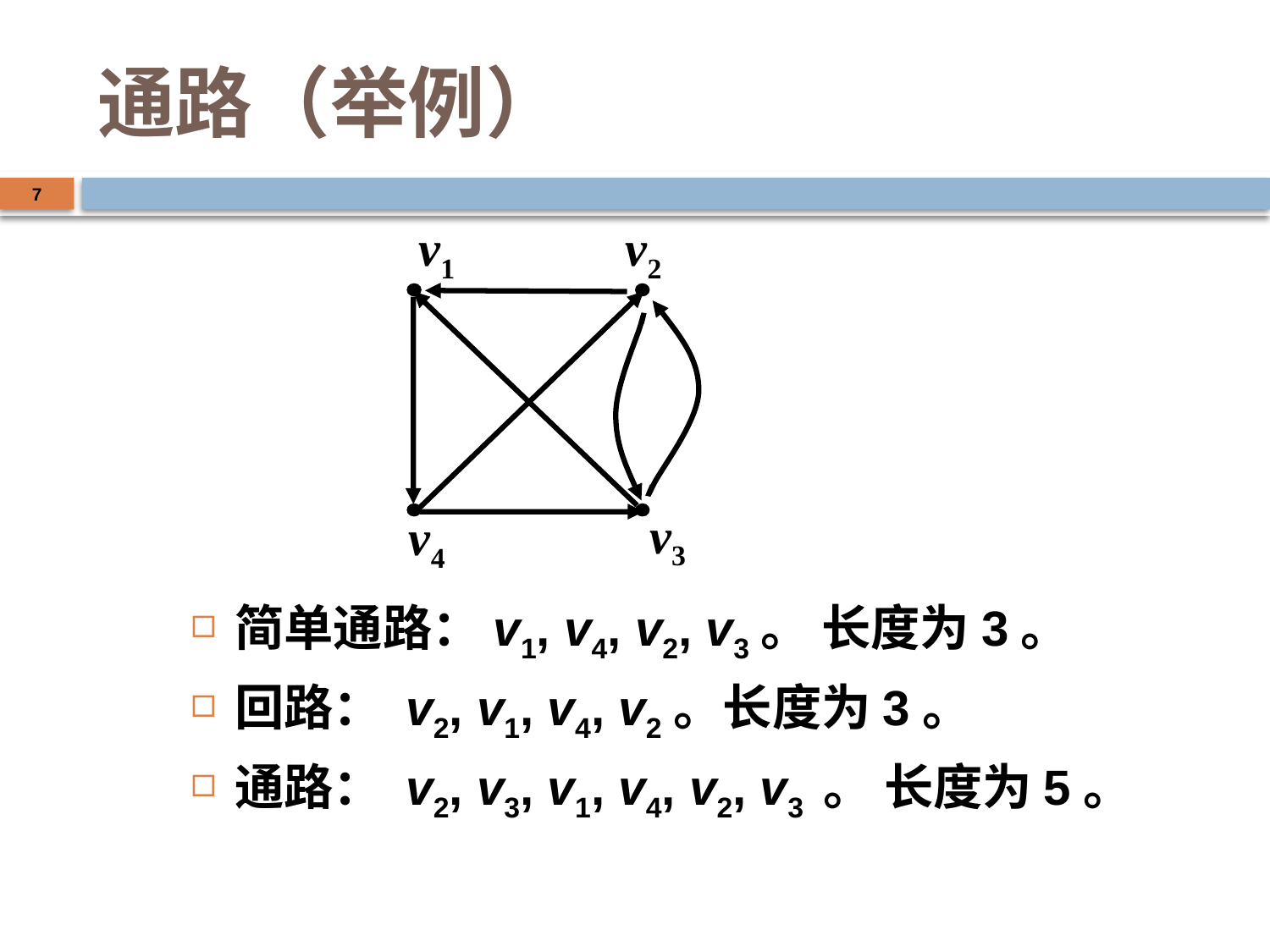

# 通路（举例）
7
v1
v2

v3
v4

简单通路：v1, v4, v2, v3。 长度为3。
回路： v2, v1, v4, v2。长度为3。
通路： v2, v3, v1, v4, v2, v3 。 长度为5。